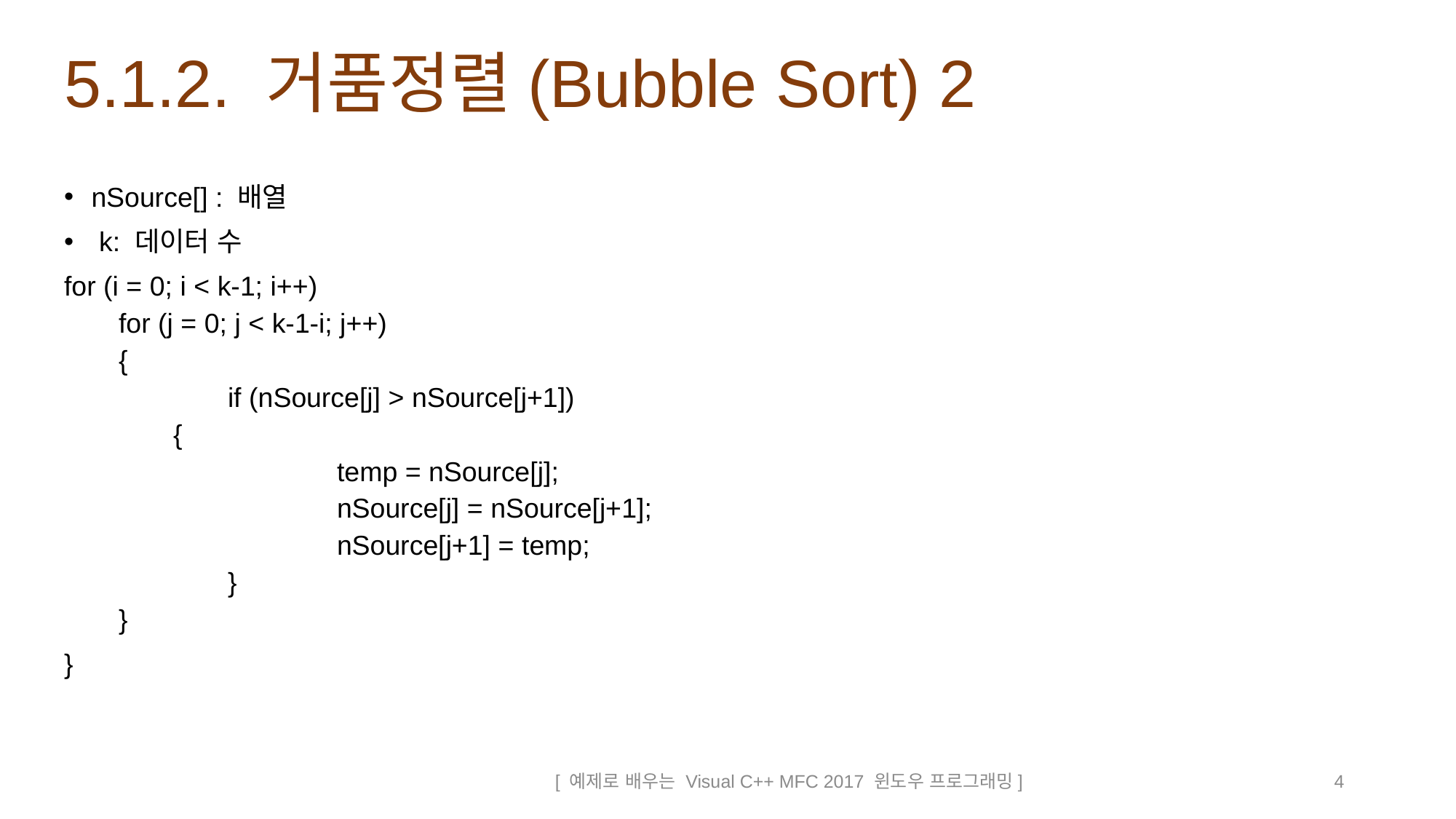

# 5.1.2. 거품정렬(Bubble Sort) 2

nSource[] : 배열
 k: 데이터 수
for (i = 0; i < k-1; i++)
for (j = 0; j < k-1-i; j++)
{
	if (nSource[j] > nSource[j+1])
{
		temp = nSource[j];
		nSource[j] = nSource[j+1];
		nSource[j+1] = temp;
	}
}
}
[ 예제로 배우는 Visual C++ MFC 2017 윈도우 프로그래밍]
4